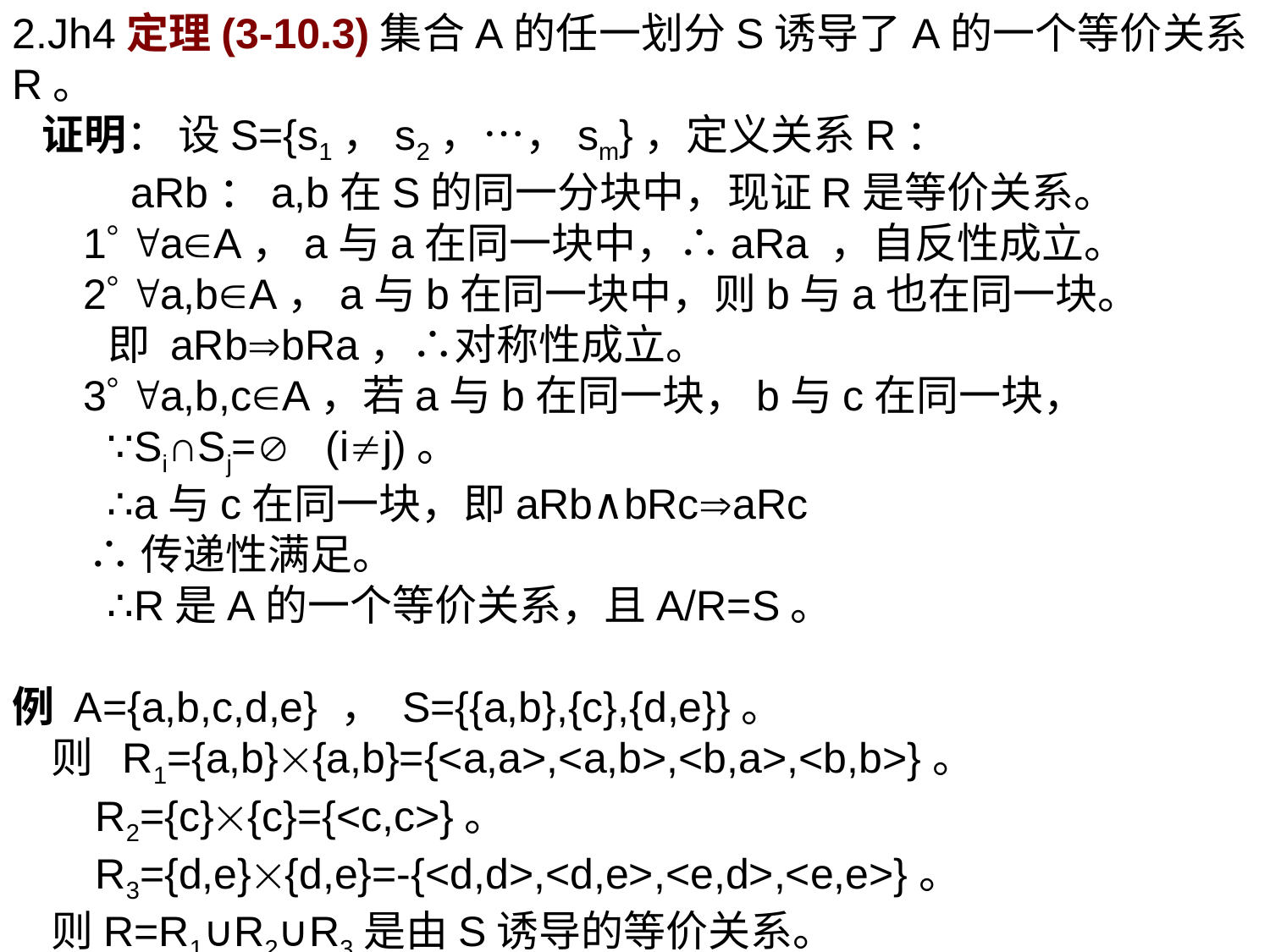

2.Jh4定理(3-10.3)集合A的任一划分S诱导了A的一个等价关系R。
  证明： 设S={s1，s2，…，sm}，定义关系R：
          aRb：a,b在S的同一分块中，现证R是等价关系。
      1° ∀a∈A，a与a在同一块中，∴aRa ，自反性成立。
      2° ∀a,b∈A，a与b在同一块中，则b与a也在同一块。
         即 aRb⇒bRa，∴对称性成立。
      3° ∀a,b,c∈A，若a与b在同一块，b与c在同一块，
        ∵Si∩Sj=∅   (i≠j)。
        ∴a与c在同一块，即aRb∧bRc⇒aRc
        ∴传递性满足。
        ∴R是A的一个等价关系，且A/R=S。

例 A={a,b,c,d,e} ， S={{a,b},{c},{d,e}}。
   则  R1={a,b}×{a,b}={<a,a>,<a,b>,<b,a>,<b,b>}。
       R2={c}×{c}={<c,c>}。
       R3={d,e}×{d,e}=-{<d,d>,<d,e>,<e,d>,<e,e>}。
   则R=R1∪R2∪R3是由S诱导的等价关系。